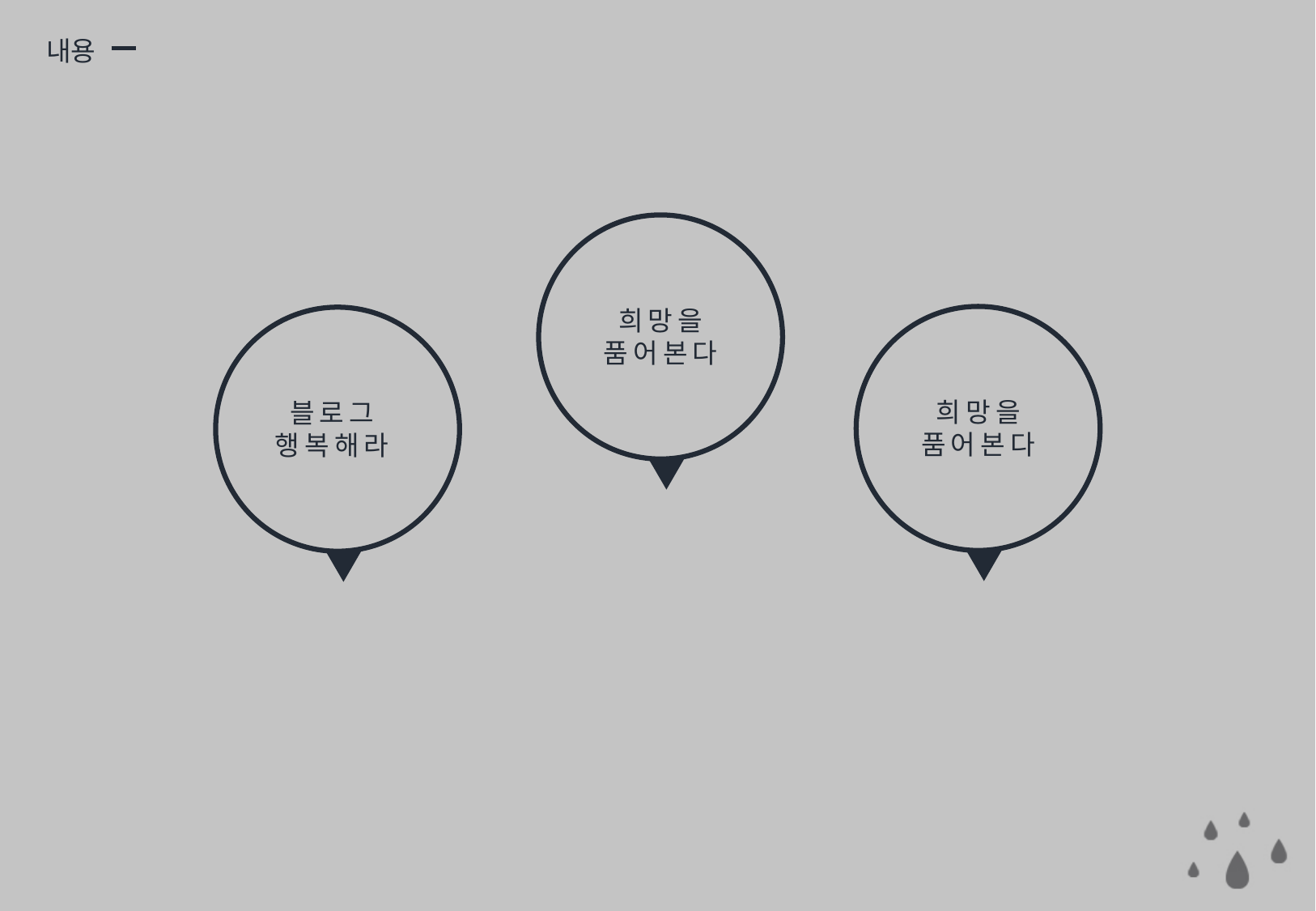

내용

희망을
품어본다

희망을
품어본다
블로그
행복해라